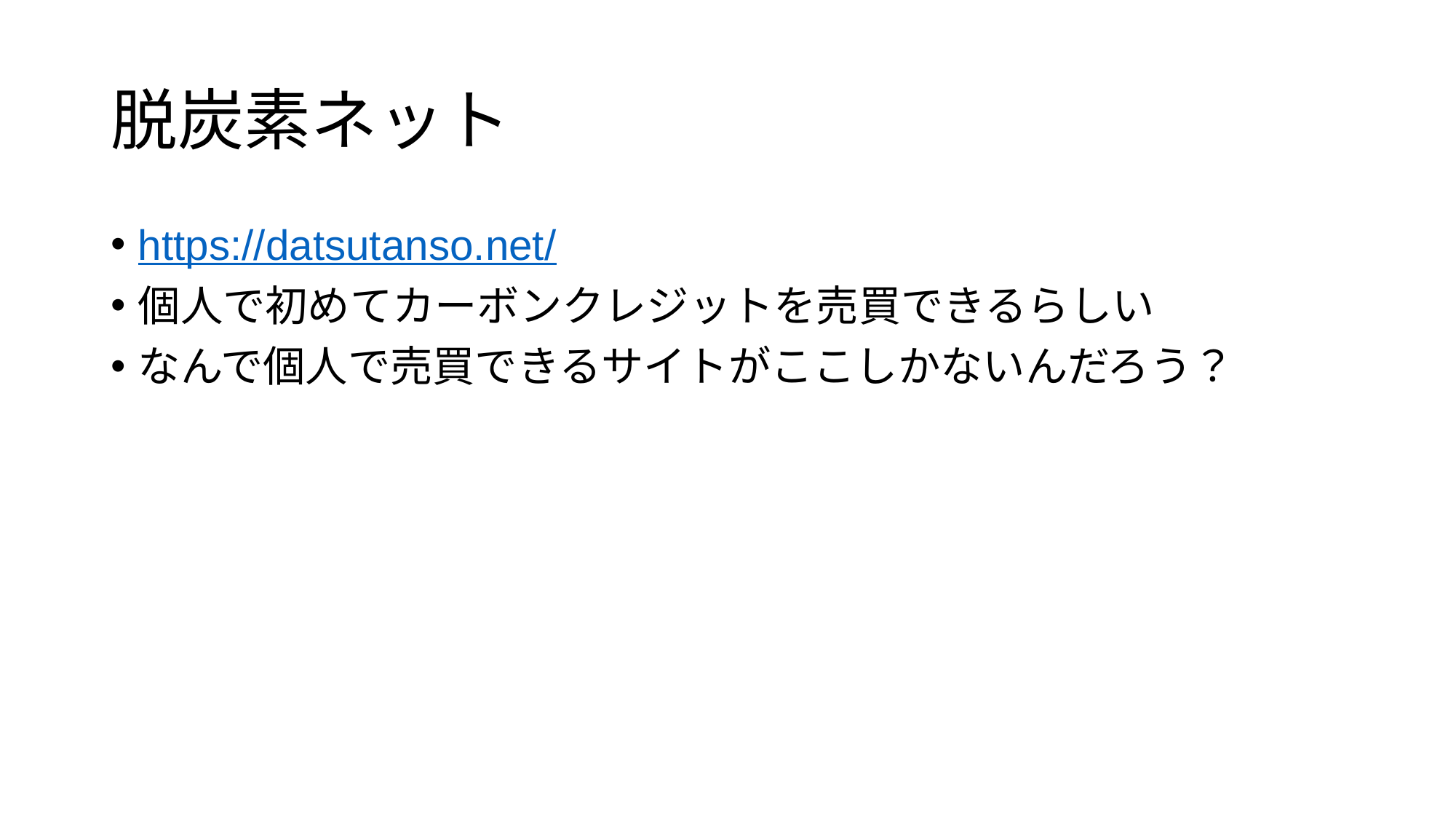

# 脱炭素ネット
https://datsutanso.net/
個人で初めてカーボンクレジットを売買できるらしい
なんで個人で売買できるサイトがここしかないんだろう？